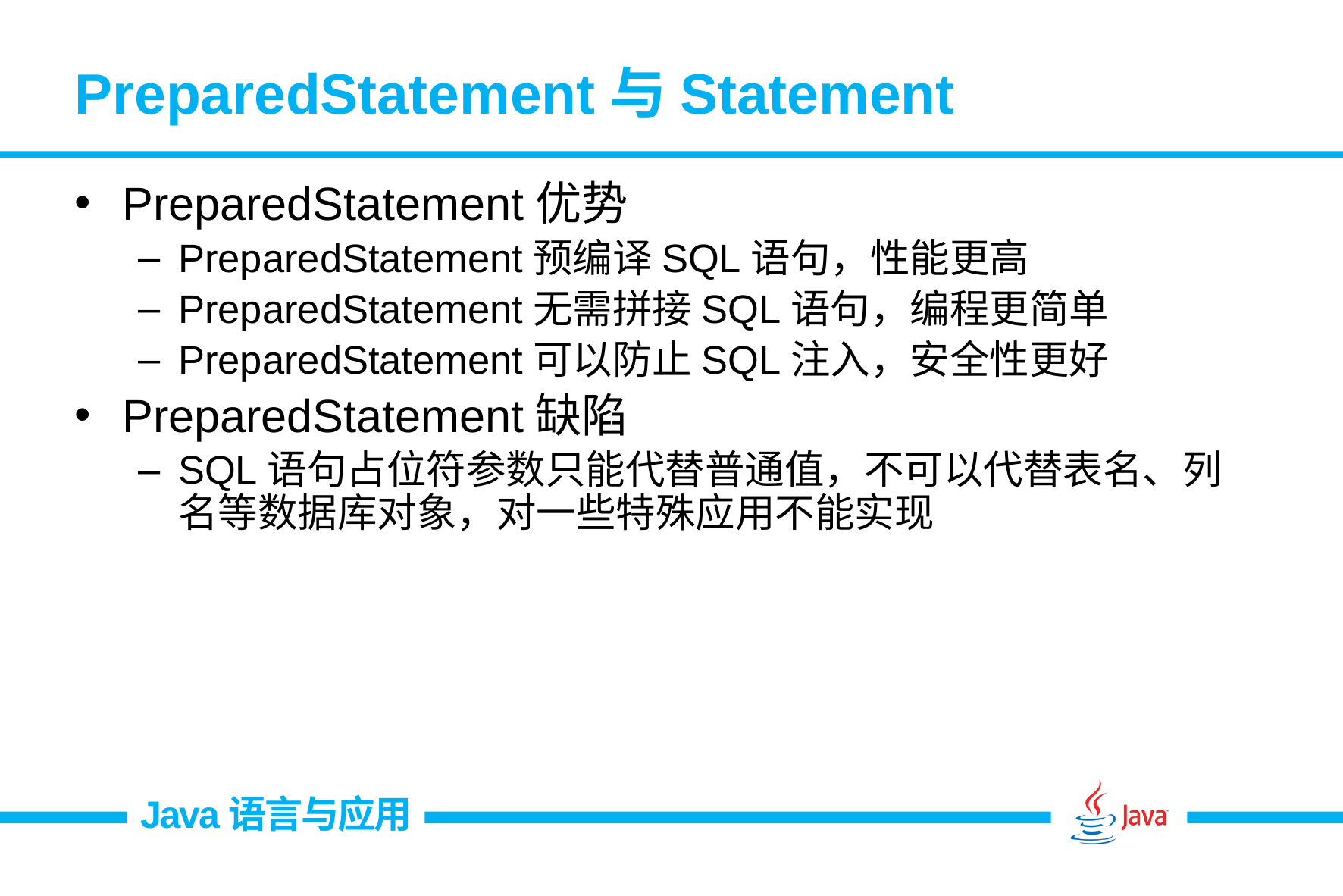

# PreparedStatement与Statement
PreparedStatement优势
PreparedStatement预编译SQL语句，性能更高
PreparedStatement无需拼接SQL语句，编程更简单
PreparedStatement可以防止SQL注入，安全性更好
PreparedStatement缺陷
SQL语句占位符参数只能代替普通值，不可以代替表名、列名等数据库对象，对一些特殊应用不能实现